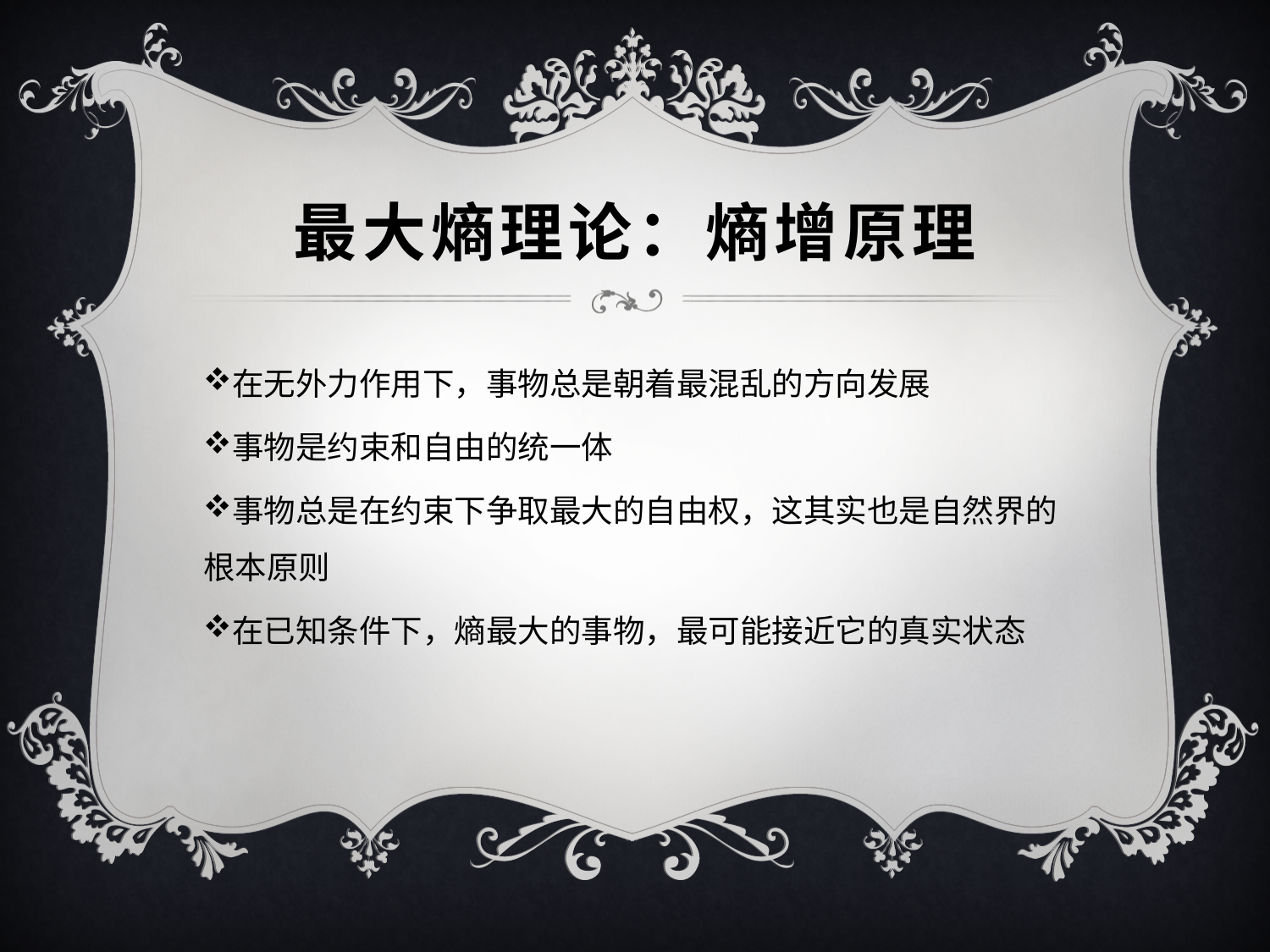

# 最大熵理论：熵增原理
在无外力作用下，事物总是朝着最混乱的方向发展
事物是约束和自由的统一体
事物总是在约束下争取最大的自由权，这其实也是自然界的根本原则
在已知条件下，熵最大的事物，最可能接近它的真实状态